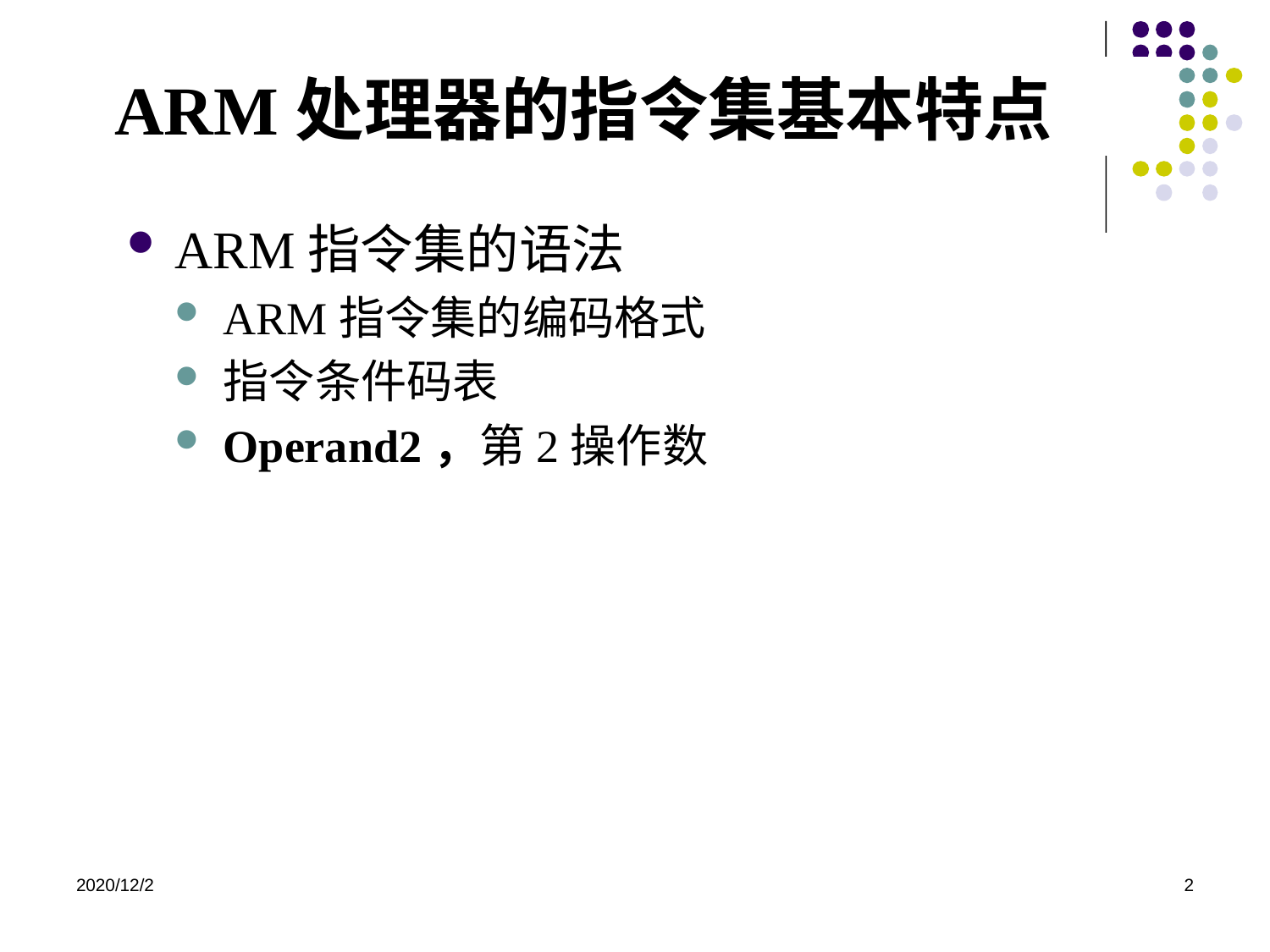

# ARM处理器的指令集基本特点
ARM指令集的语法
ARM指令集的编码格式
指令条件码表
Operand2，第2操作数
2020/12/2
2